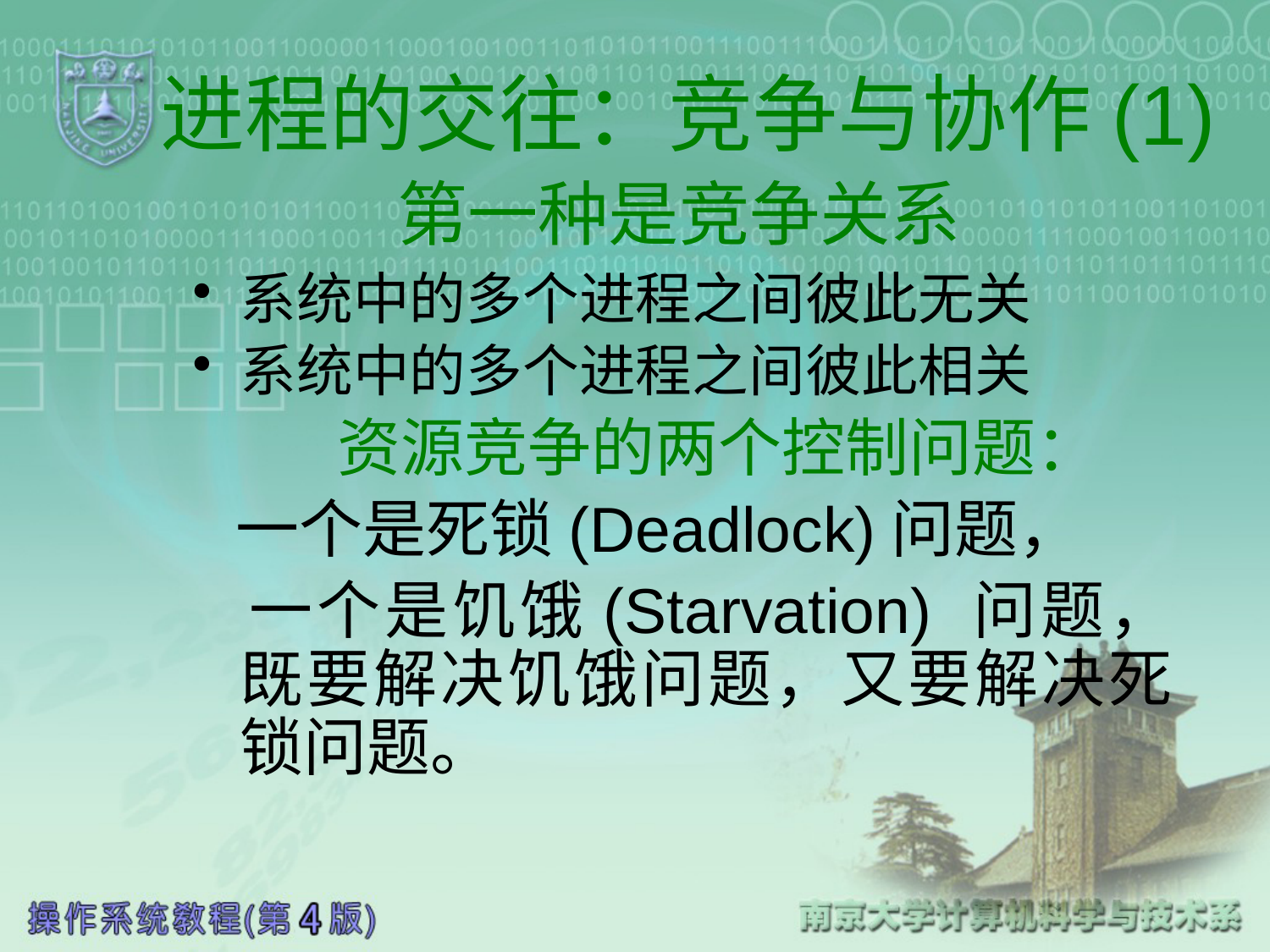

# 进程的交往：竞争与协作(1) 第一种是竞争关系
系统中的多个进程之间彼此无关
系统中的多个进程之间彼此相关
         资源竞争的两个控制问题：
  一个是死锁(Deadlock)问题，
  一个是饥饿(Starvation) 问题，既要解决饥饿问题，又要解决死锁问题。